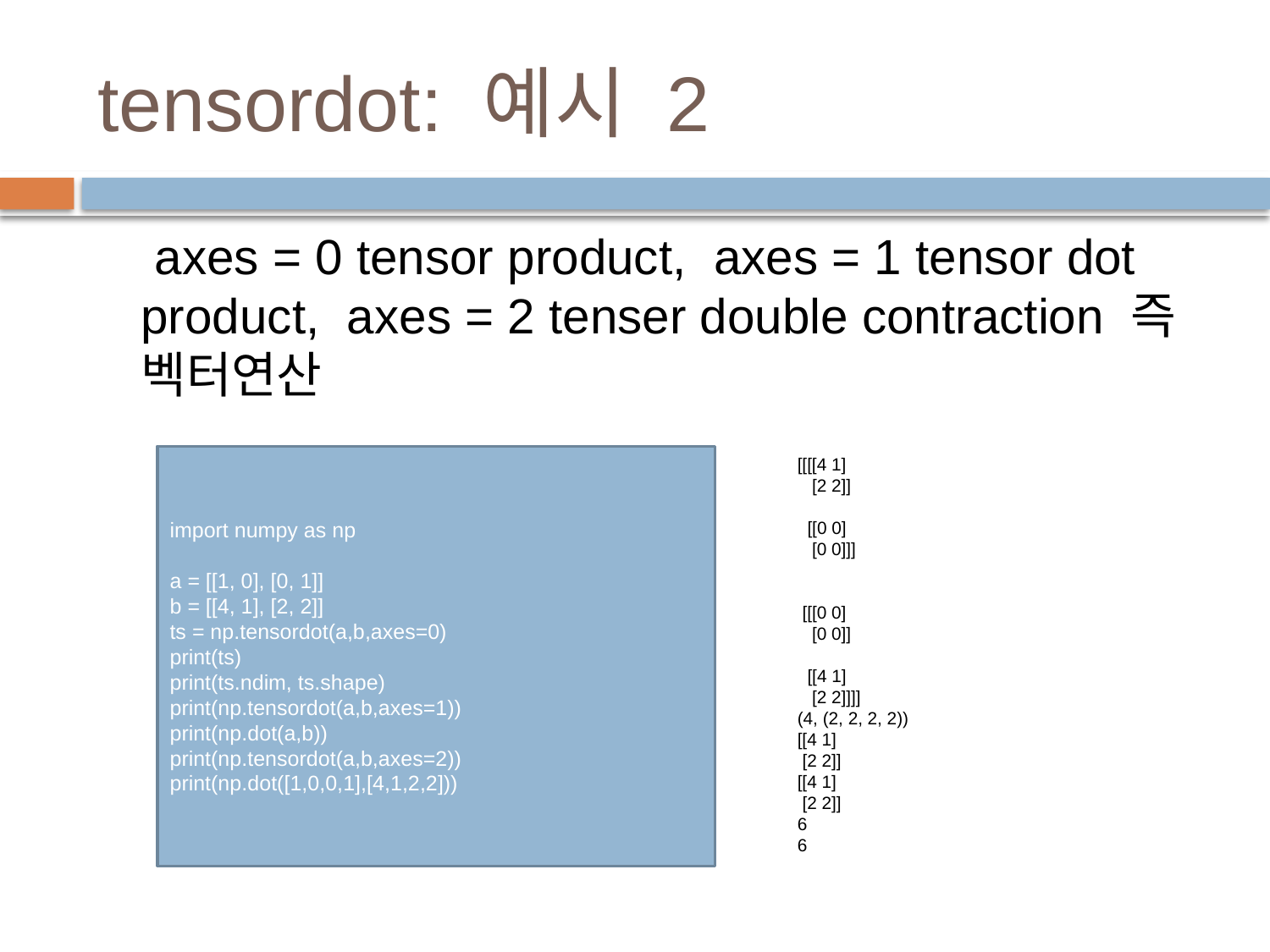

# tensordot: 예시 2
 axes = 0 tensor product,  axes = 1 tensor dot product,  axes = 2 tenser double contraction 즉 벡터연산
import numpy as np

a = [[1, 0], [0, 1]]
b = [[4, 1], [2, 2]]
ts = np.tensordot(a,b,axes=0)
print(ts)
print(ts.ndim, ts.shape)
print(np.tensordot(a,b,axes=1))
print(np.dot(a,b))
print(np.tensordot(a,b,axes=2))
print(np.dot([1,0,0,1],[4,1,2,2]))
[[[[4 1]
   [2 2]]

  [[0 0]
   [0 0]]]

 [[[0 0]
   [0 0]]

  [[4 1]
   [2 2]]]]
(4, (2, 2, 2, 2))
[[4 1]
 [2 2]]
[[4 1]
 [2 2]]
6
6